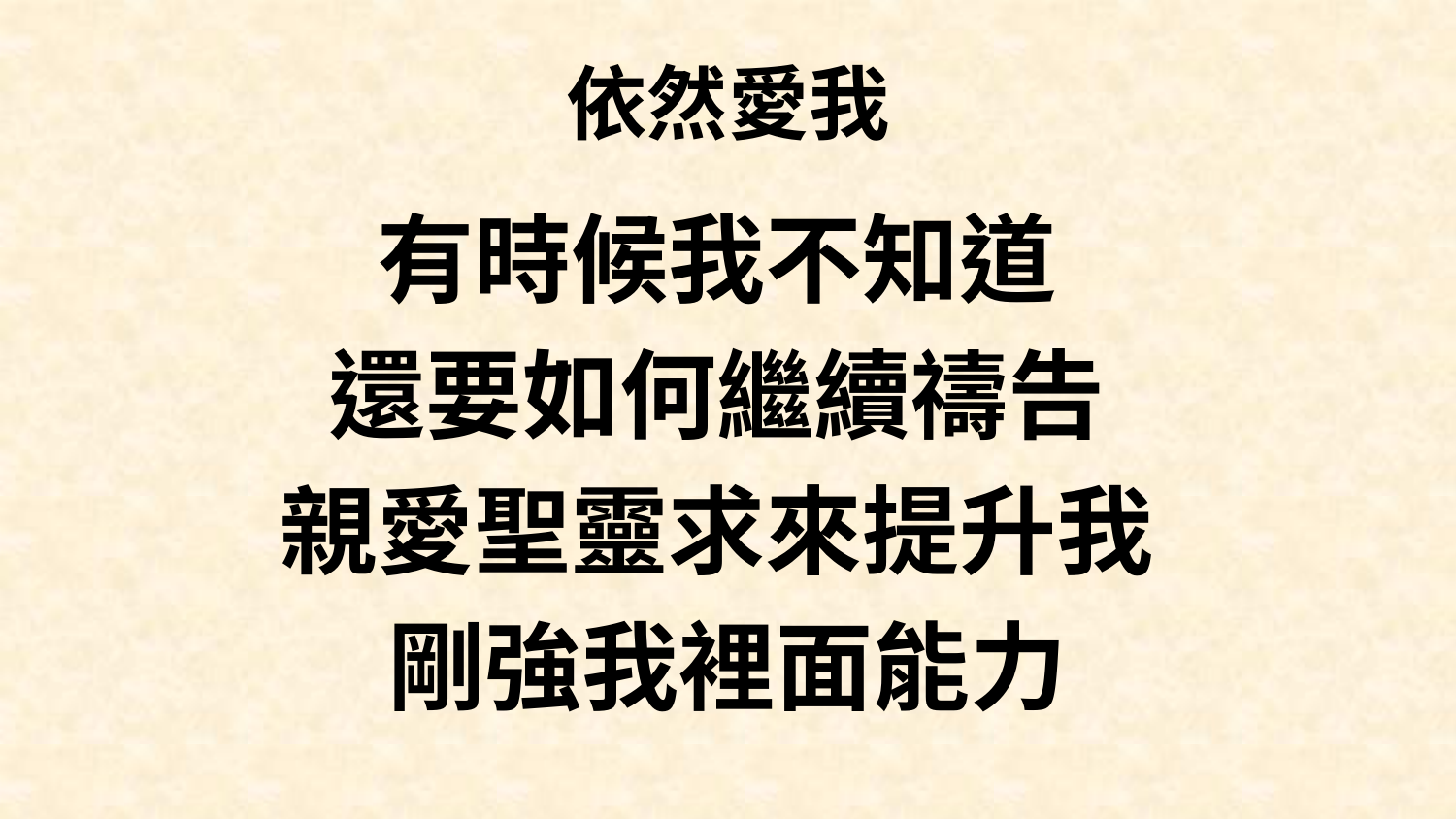

# 依然愛我
有時候我不知道
還要如何繼續禱告
親愛聖靈求來提升我
剛強我裡面能力